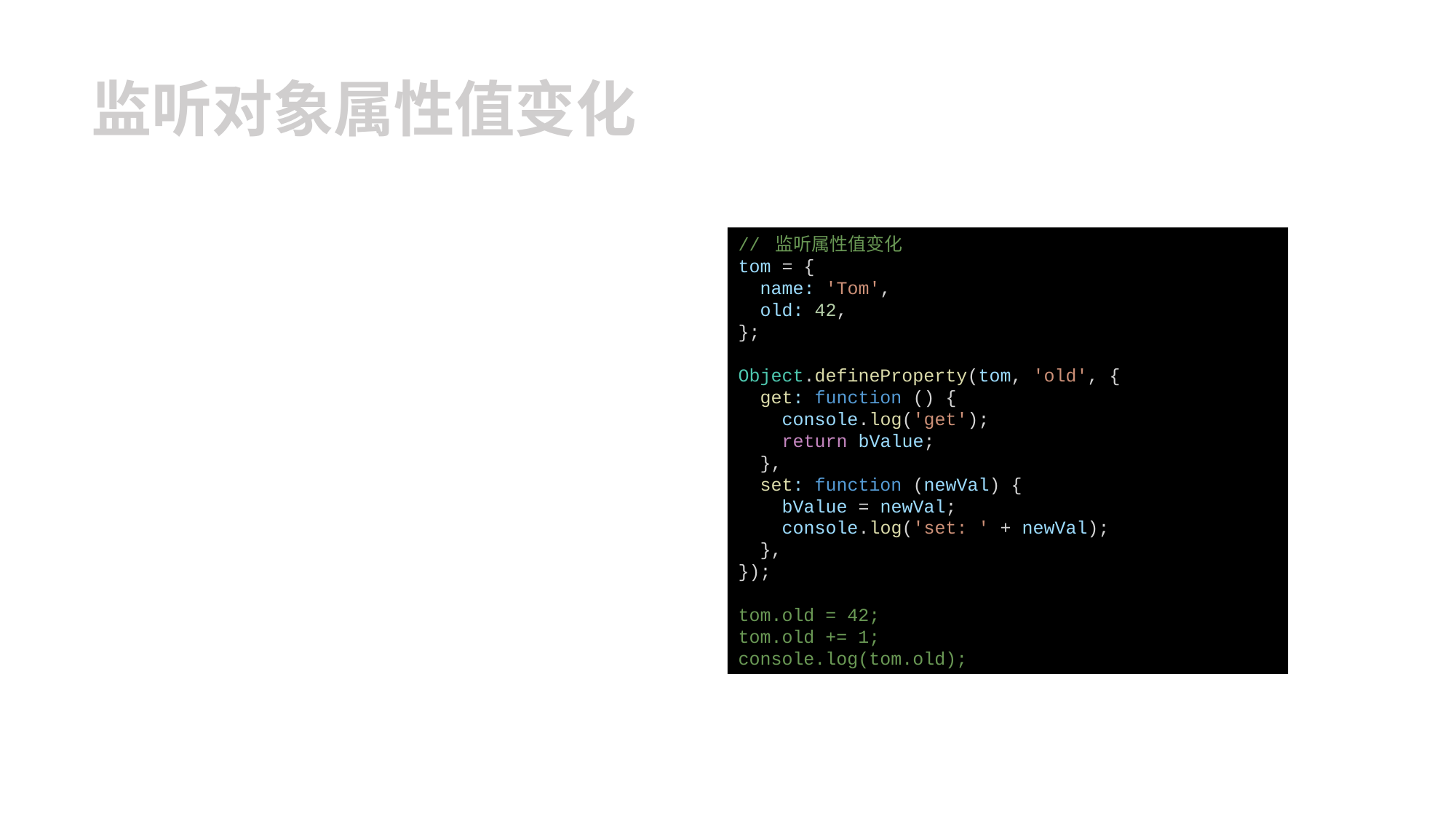

监听对象属性值变化
// 监听属性值变化
tom = {
  name: 'Tom',
  old: 42,
};
Object.defineProperty(tom, 'old', {
  get: function () {
    console.log('get');
    return bValue;
  },
  set: function (newVal) {
    bValue = newVal;
    console.log('set: ' + newVal);
  },
});
tom.old = 42;
tom.old += 1;
console.log(tom.old);